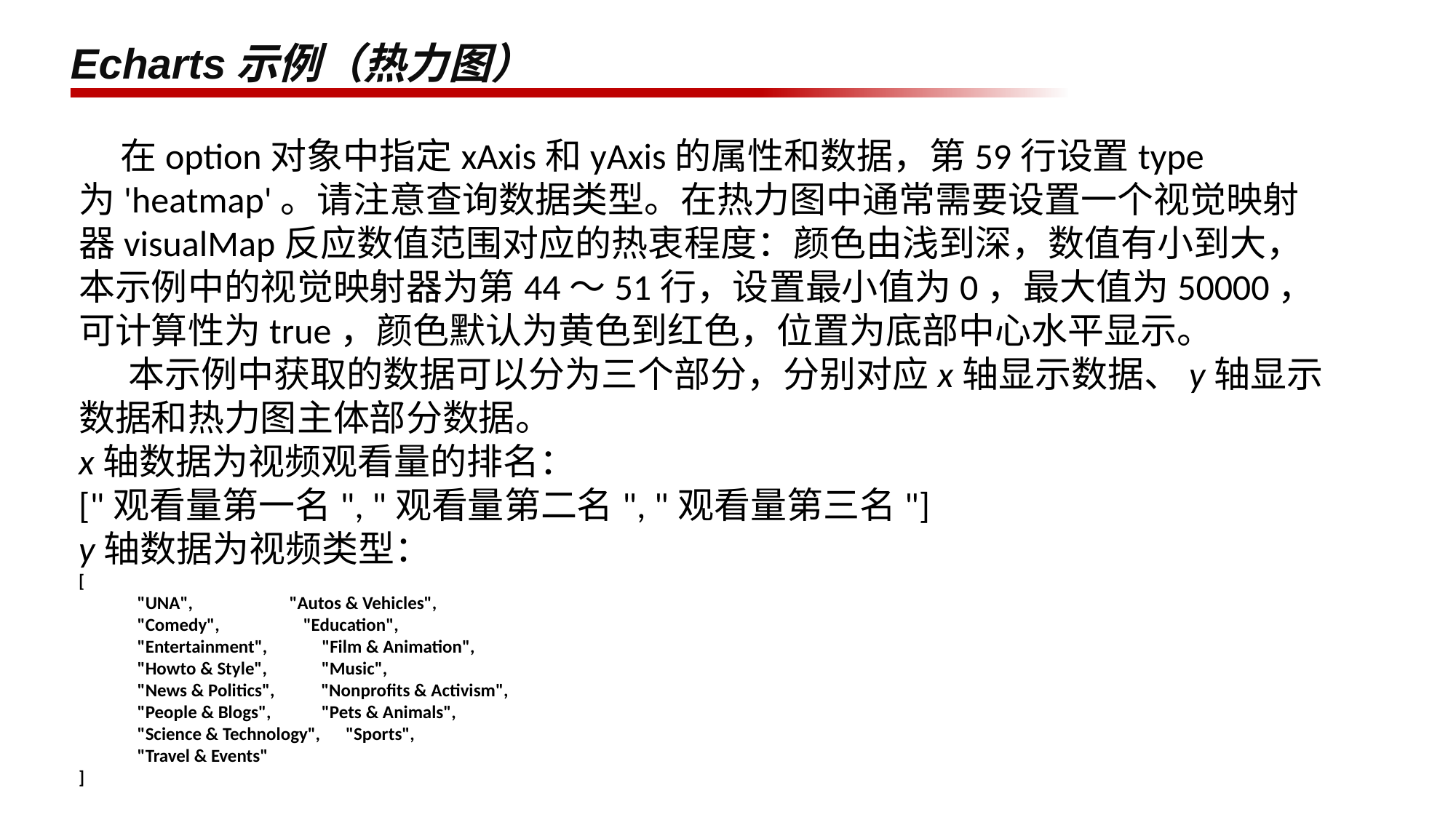

# Echarts示例（热力图）

    在option对象中指定xAxis和yAxis的属性和数据，第59行设置type为'heatmap'。请注意查询数据类型。在热力图中通常需要设置一个视觉映射器visualMap反应数值范围对应的热衷程度：颜色由浅到深，数值有小到大，本示例中的视觉映射器为第44～51行，设置最小值为0，最大值为50000，可计算性为true，颜色默认为黄色到红色，位置为底部中心水平显示。
     本示例中获取的数据可以分为三个部分，分别对应x轴显示数据、y轴显示数据和热力图主体部分数据。
x轴数据为视频观看量的排名：
["观看量第一名", "观看量第二名", "观看量第三名"]
y轴数据为视频类型：
[
              "UNA",                       "Autos & Vehicles",
              "Comedy",                    "Education",
              "Entertainment",             "Film & Animation",
              "Howto & Style",             "Music",
              "News & Politics",           "Nonprofits & Activism",
              "People & Blogs",            "Pets & Animals",
              "Science & Technology",      "Sports",
              "Travel & Events"
]